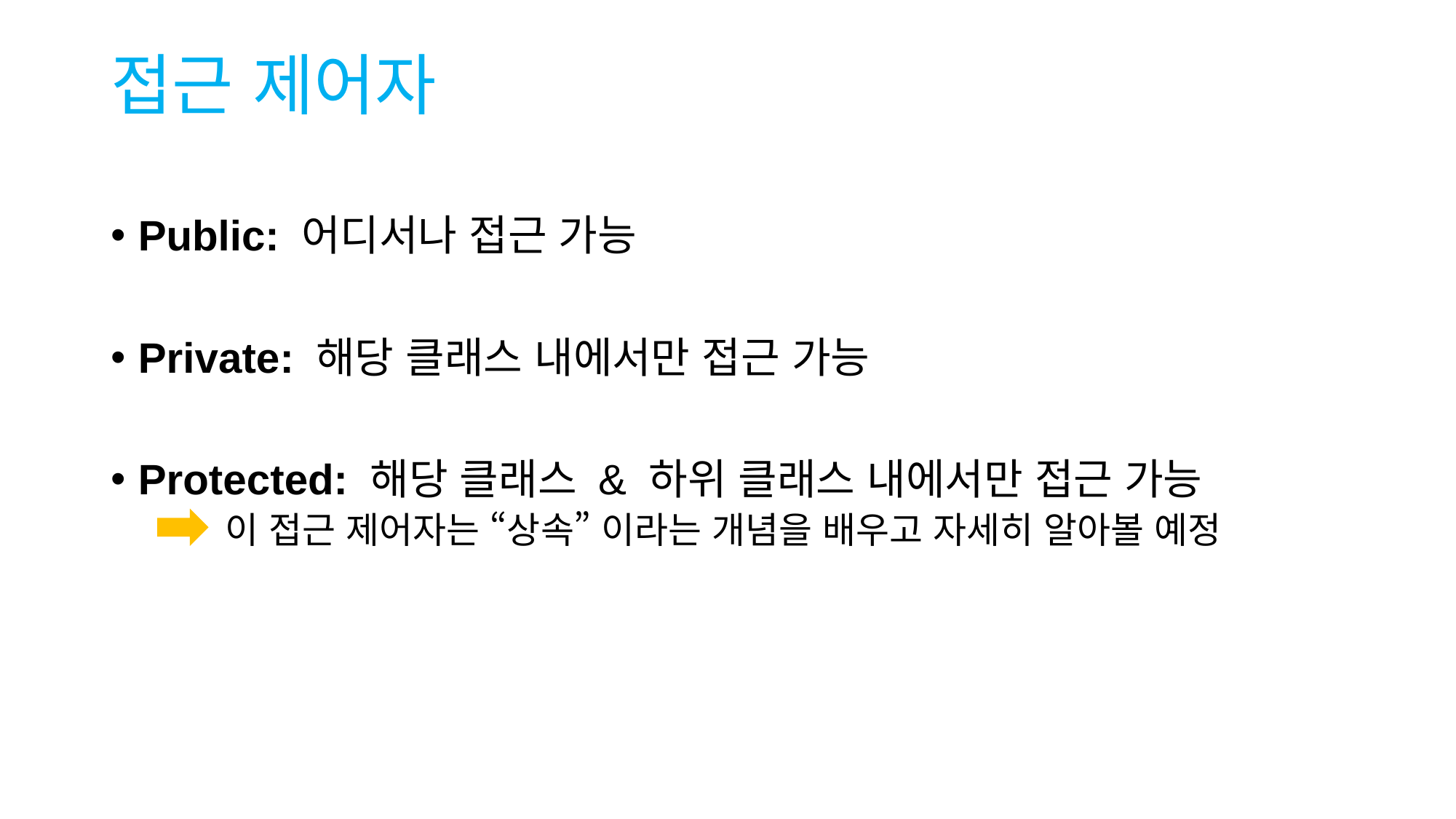

# 접근 제어자
Public: 어디서나 접근 가능

Private: 해당 클래스 내에서만 접근 가능

Protected: 해당 클래스 & 하위 클래스 내에서만 접근 가능
     이 접근 제어자는 “상속” 이라는 개념을 배우고 자세히 알아볼 예정